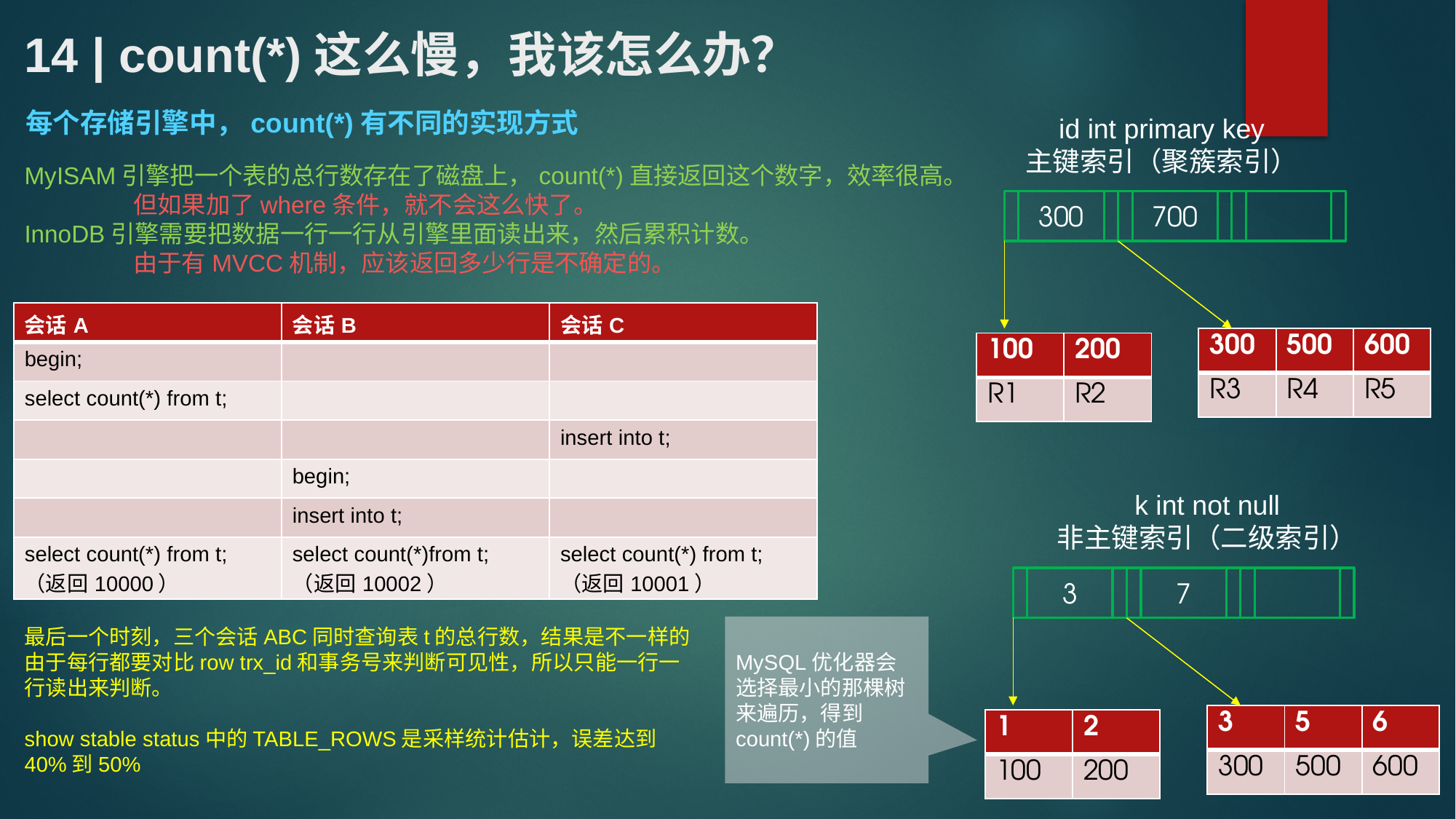

# 14 | count(*)这么慢，我该怎么办？
每个存储引擎中，count(*)有不同的实现方式
id int primary key
主键索引（聚簇索引）
MyISAM引擎把一个表的总行数存在了磁盘上，count(*)直接返回这个数字，效率很高。
	但如果加了where条件，就不会这么快了。
InnoDB引擎需要把数据一行一行从引擎里面读出来，然后累积计数。
	由于有MVCC机制，应该返回多少行是不确定的。
300
700

| 会话A | 会话B | 会话C |
| --- | --- | --- |
| begin; |  |  |
| select count(\*) from t; |  |  |
|  |  | insert into t; |
|  | begin; |  |
|  | insert into t; |  |
| select count(\*) from t; （返回10000） | select count(\*)from t; （返回10002） | select count(\*) from t; （返回10001） |
| 300 | 500 | 600 |
| --- | --- | --- |
| R3 | R4 | R5 |
| 100 | 200 |
| --- | --- |
| R1 | R2 |
k int not null
非主键索引（二级索引）
3
7

MySQL优化器会选择最小的那棵树来遍历，得到count(*)的值
最后一个时刻，三个会话ABC同时查询表t的总行数，结果是不一样的
由于每行都要对比row trx_id和事务号来判断可见性，所以只能一行一行读出来判断。

show stable status中的TABLE_ROWS是采样统计估计，误差达到40%到50%
| 3 | 5 | 6 |
| --- | --- | --- |
| 300 | 500 | 600 |
| 1 | 2 |
| --- | --- |
| 100 | 200 |